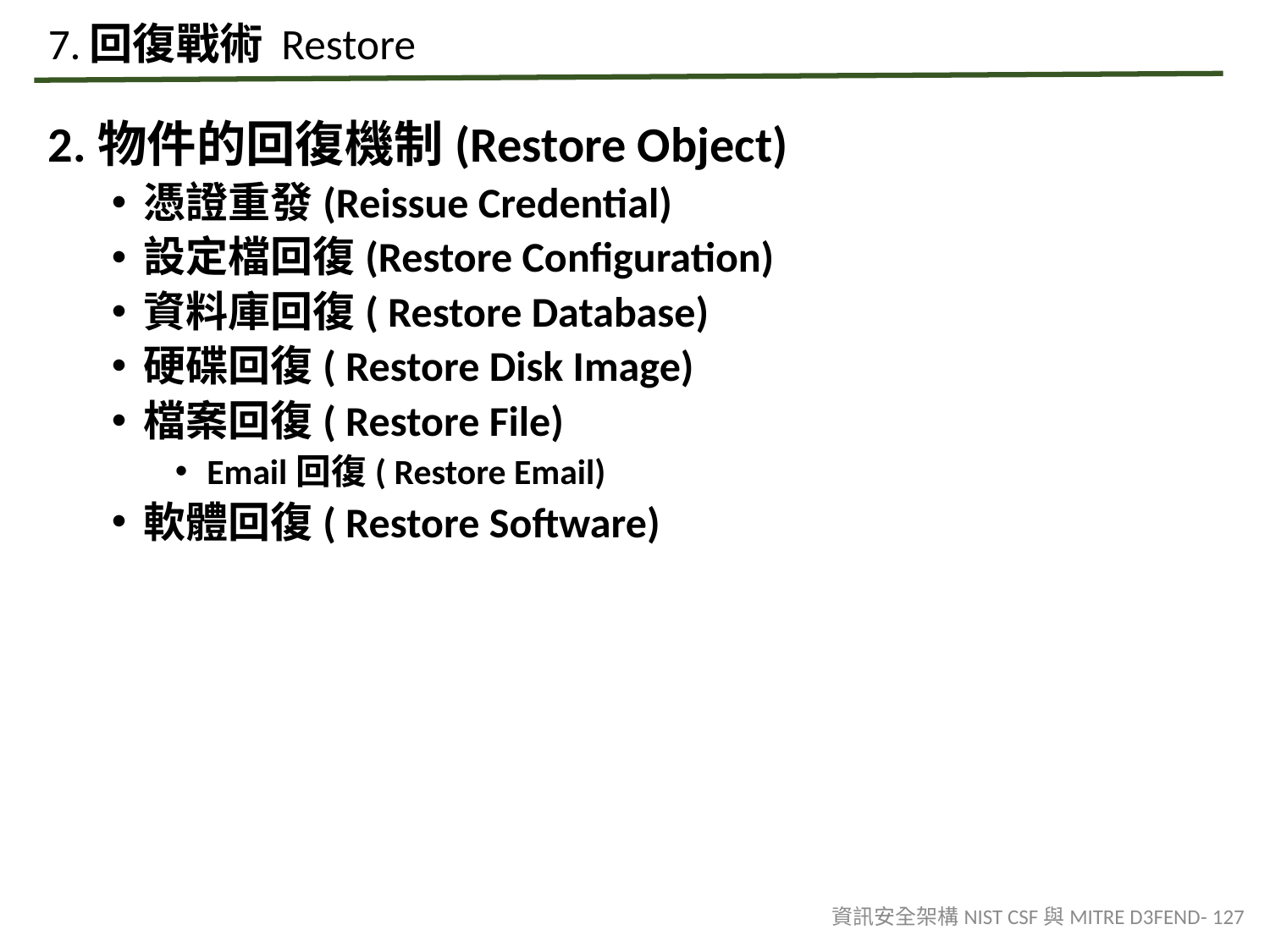

# 7.回復戰術 Restore
2.物件的回復機制(Restore Object)
憑證重發(Reissue Credential)
設定檔回復(Restore Configuration)
資料庫回復( Restore Database)
硬碟回復( Restore Disk Image)
檔案回復( Restore File)
Email回復( Restore Email)
軟體回復( Restore Software)
資訊安全架構NIST CSF與MITRE D3FEND- 127